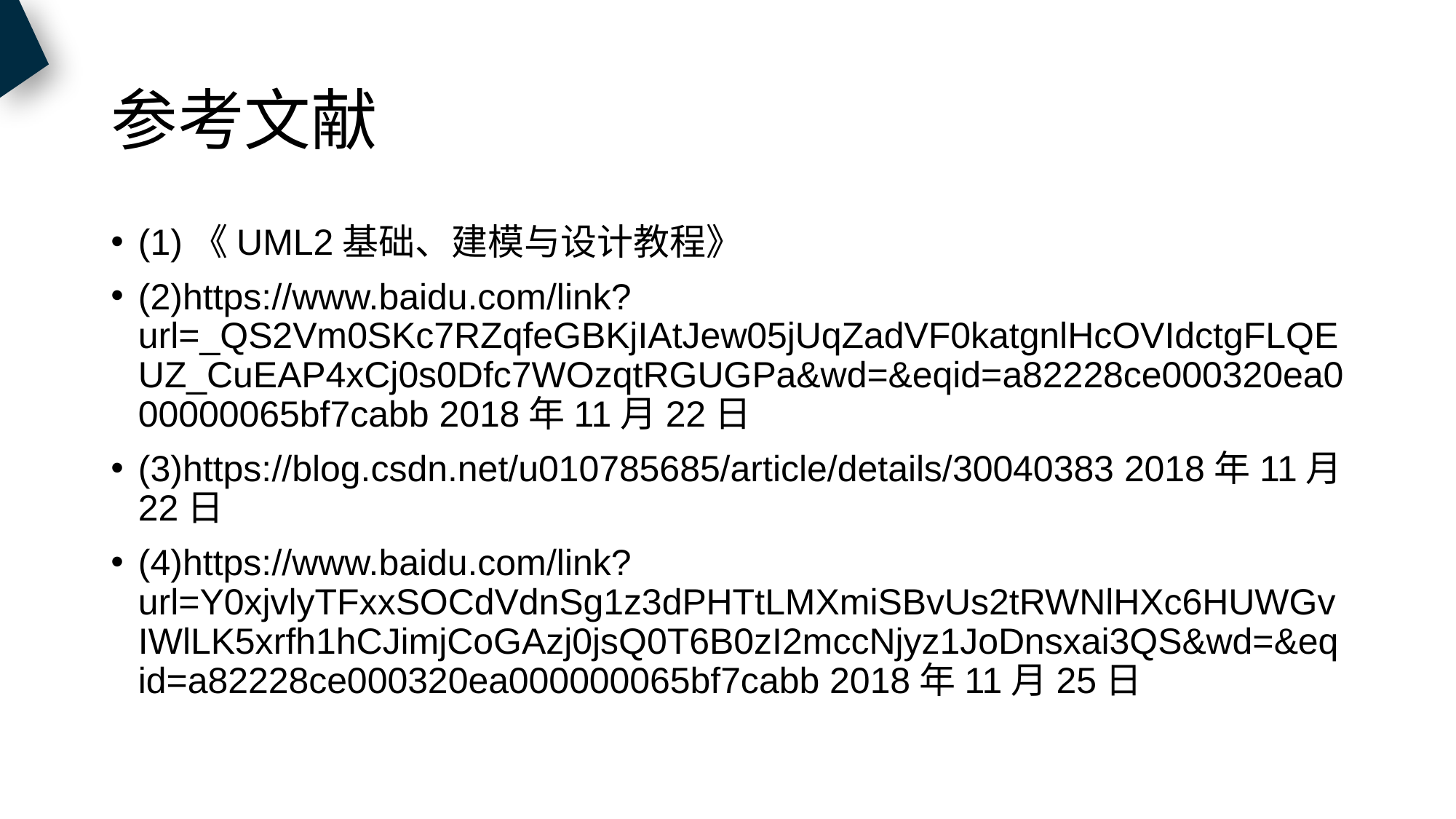

# 参考文献
(1)《UML2基础、建模与设计教程》
(2)https://www.baidu.com/link?url=_QS2Vm0SKc7RZqfeGBKjIAtJew05jUqZadVF0katgnlHcOVIdctgFLQEUZ_CuEAP4xCj0s0Dfc7WOzqtRGUGPa&wd=&eqid=a82228ce000320ea000000065bf7cabb 2018年11月22日
(3)https://blog.csdn.net/u010785685/article/details/30040383 2018年11月22日
(4)https://www.baidu.com/link?url=Y0xjvlyTFxxSOCdVdnSg1z3dPHTtLMXmiSBvUs2tRWNlHXc6HUWGvIWlLK5xrfh1hCJimjCoGAzj0jsQ0T6B0zI2mccNjyz1JoDnsxai3QS&wd=&eqid=a82228ce000320ea000000065bf7cabb 2018年11月25日